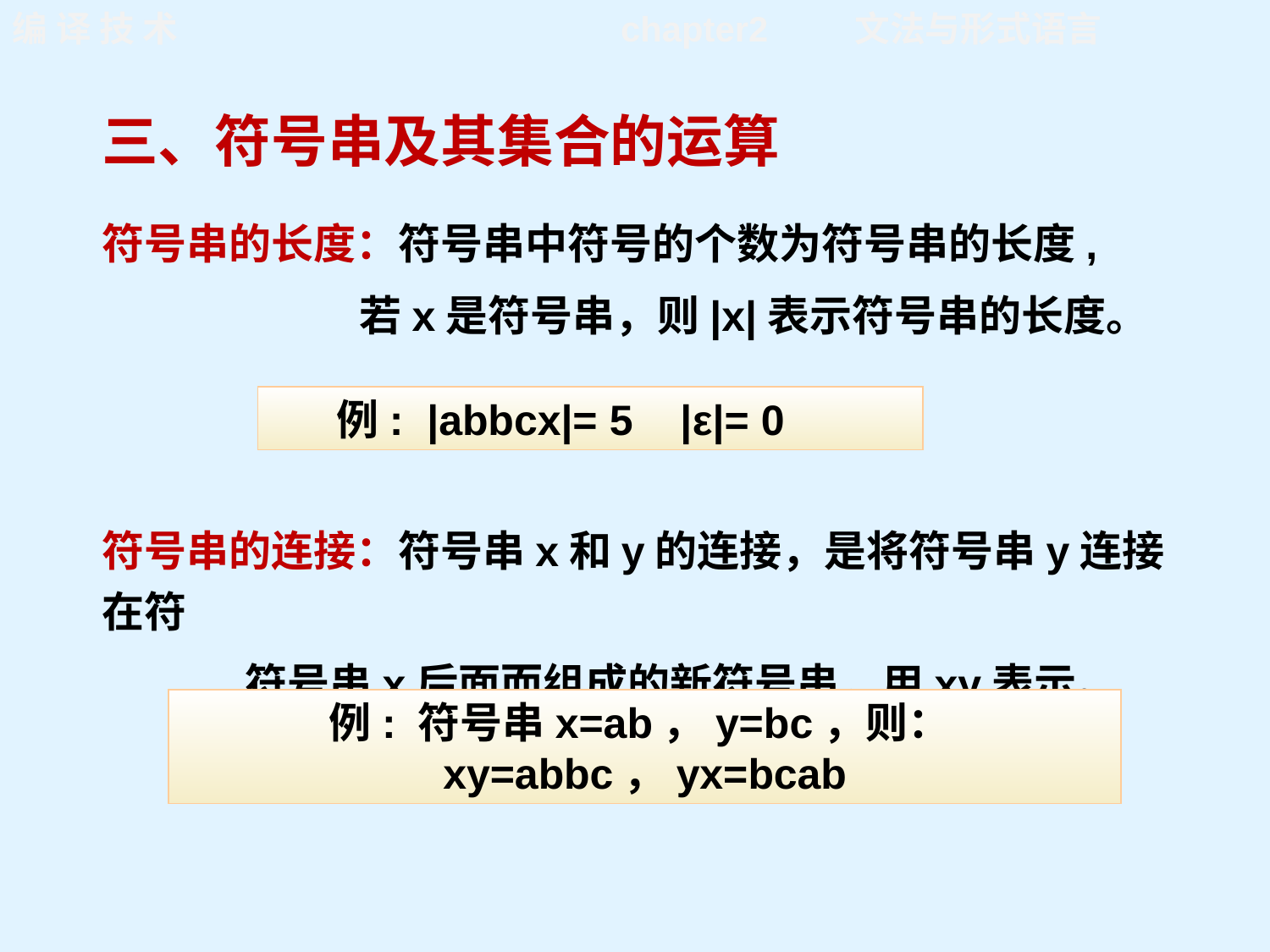

编 译 技 术                                                      chapter2        文法与形式语言
三、符号串及其集合的运算
符号串的长度：符号串中符号的个数为符号串的长度,
                          若x是符号串，则|x|表示符号串的长度。
例:  |abbcx|= 5    |ε|= 0
符号串的连接：符号串x和y的连接，是将符号串y连接在符
              符号串x后面而组成的新符号串，用xy表示。
例: 符号串x=ab，y=bc，则：xy=abbc，yx=bcab